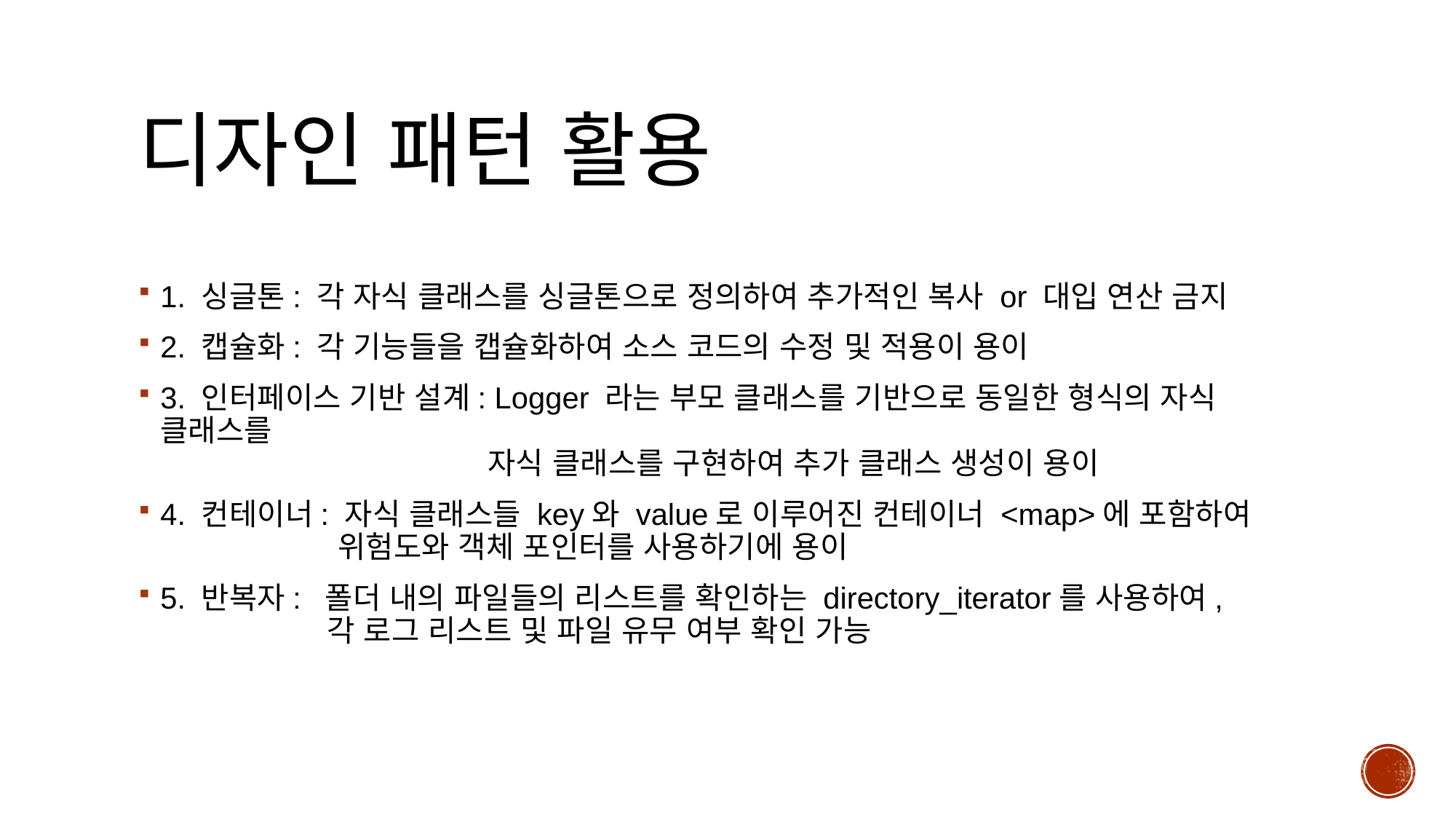

# 디자인 패턴 활용
1. 싱글톤: 각 자식 클래스를 싱글톤으로 정의하여 추가적인 복사 or 대입 연산 금지
2. 캡슐화: 각 기능들을 캡슐화하여 소스 코드의 수정 및 적용이 용이
3. 인터페이스 기반 설계: Logger 라는 부모 클래스를 기반으로 동일한 형식의 자식 클래스를
			자식 클래스를 구현하여 추가 클래스 생성이 용이
4. 컨테이너: 자식 클래스들 key와 value로 이루어진 컨테이너 <map>에 포함하여
	        위험도와 객체 포인터를 사용하기에 용이
5. 반복자:  폴더 내의 파일들의 리스트를 확인하는 directory_iterator를 사용하여,
	      각 로그 리스트 및 파일 유무 여부 확인 가능